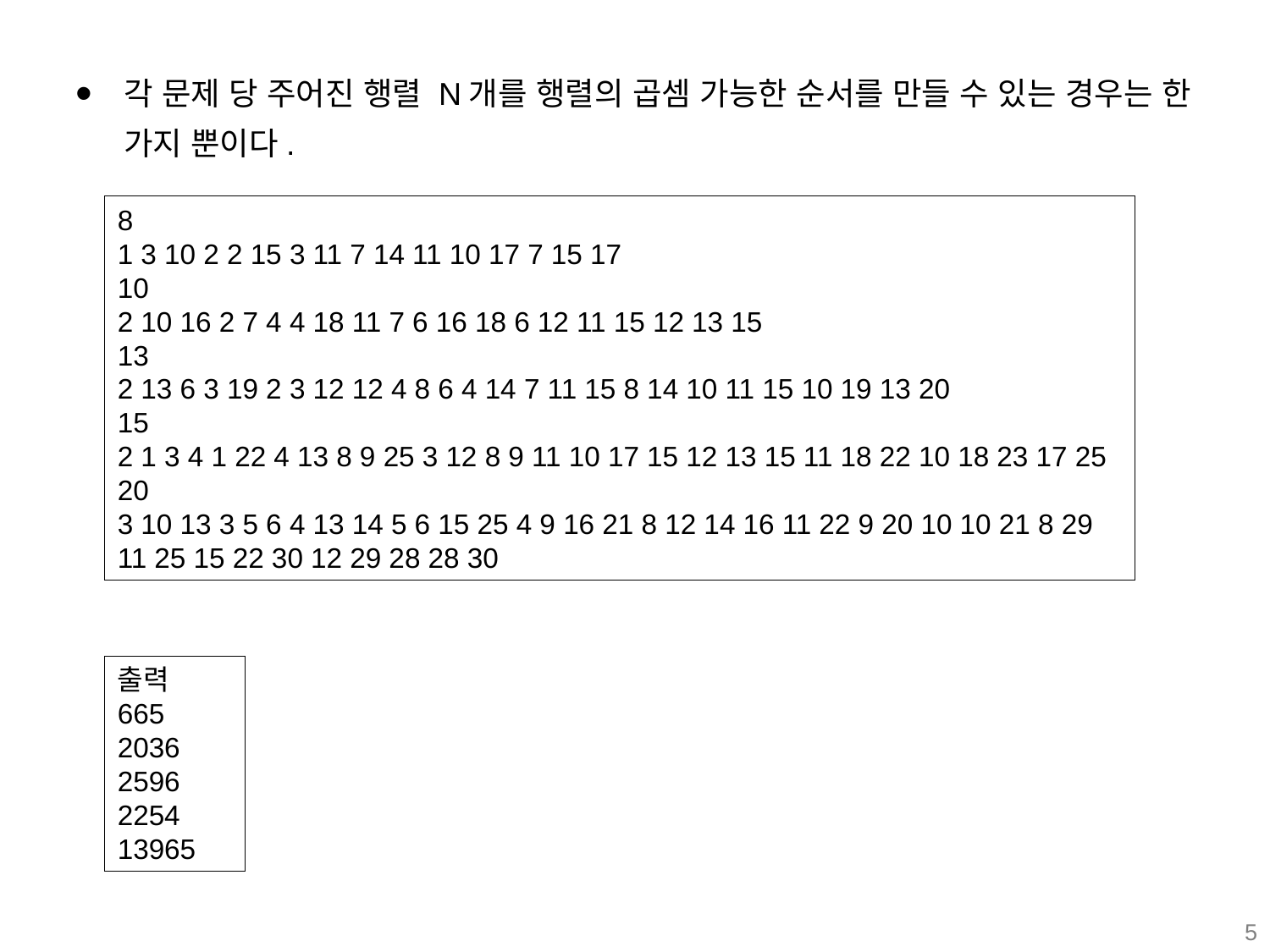

각 문제 당 주어진 행렬 N개를 행렬의 곱셈 가능한 순서를 만들 수 있는 경우는 한 가지 뿐이다.

8
1 3 10 2 2 15 3 11 7 14 11 10 17 7 15 17
10
2 10 16 2 7 4 4 18 11 7 6 16 18 6 12 11 15 12 13 15
13
2 13 6 3 19 2 3 12 12 4 8 6 4 14 7 11 15 8 14 10 11 15 10 19 13 20
15
2 1 3 4 1 22 4 13 8 9 25 3 12 8 9 11 10 17 15 12 13 15 11 18 22 10 18 23 17 25
20
3 10 13 3 5 6 4 13 14 5 6 15 25 4 9 16 21 8 12 14 16 11 22 9 20 10 10 21 8 29 11 25 15 22 30 12 29 28 28 30
출력
665
2036
2596
2254
13965
5